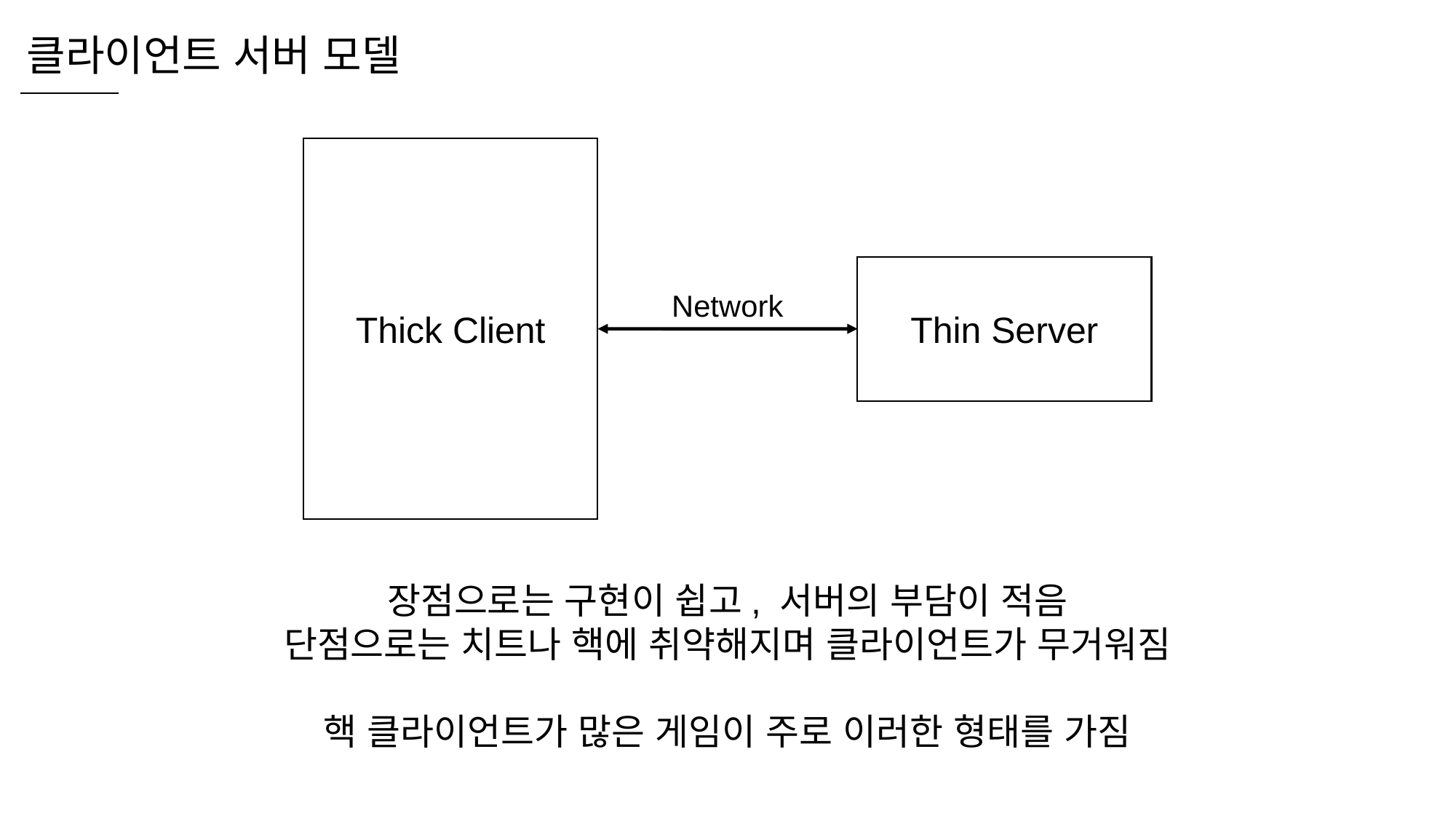

클라이언트 서버 모델
Thick Client
Thin Server
Network
장점으로는 구현이 쉽고, 서버의 부담이 적음
단점으로는 치트나 핵에 취약해지며 클라이언트가 무거워짐

핵 클라이언트가 많은 게임이 주로 이러한 형태를 가짐